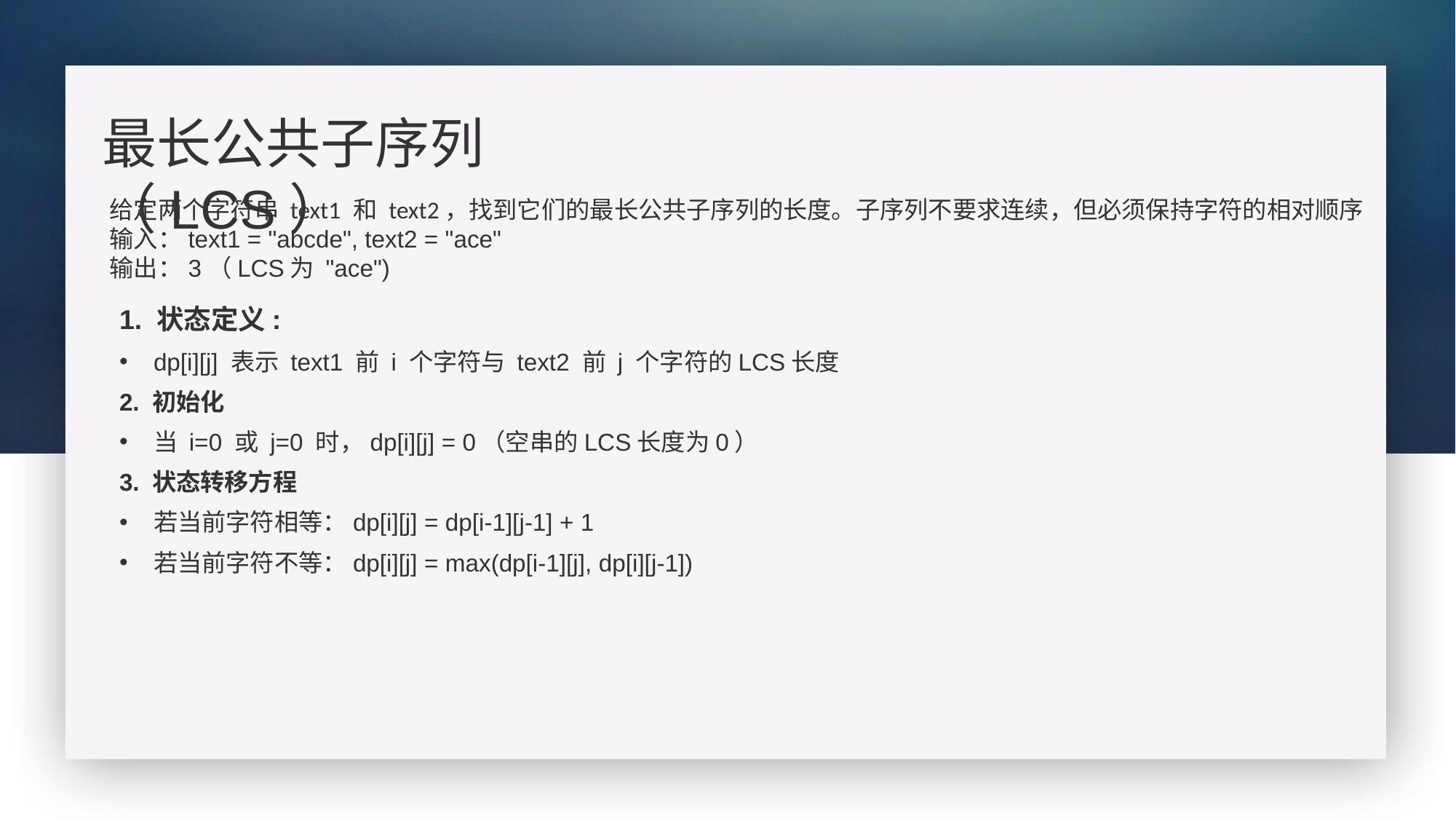

最长公共子序列（LCS）
给定两个字符串 text1 和 text2，找到它们的最长公共子序列的长度。子序列不要求连续，但必须保持字符的相对顺序
输入：text1 = "abcde", text2 = "ace"
输出：3（LCS为 "ace")
‌1. 状态定义:
dp[i][j] 表示 text1 前 i 个字符与 text2 前 j 个字符的LCS长度
2. ‌初始化
当 i=0 或 j=0 时，dp[i][j] = 0（空串的LCS长度为0）
3. 状态转移方程
若当前字符相等：dp[i][j] = dp[i-1][j-1] + 1
若当前字符不等：dp[i][j] = max(dp[i-1][j], dp[i][j-1])